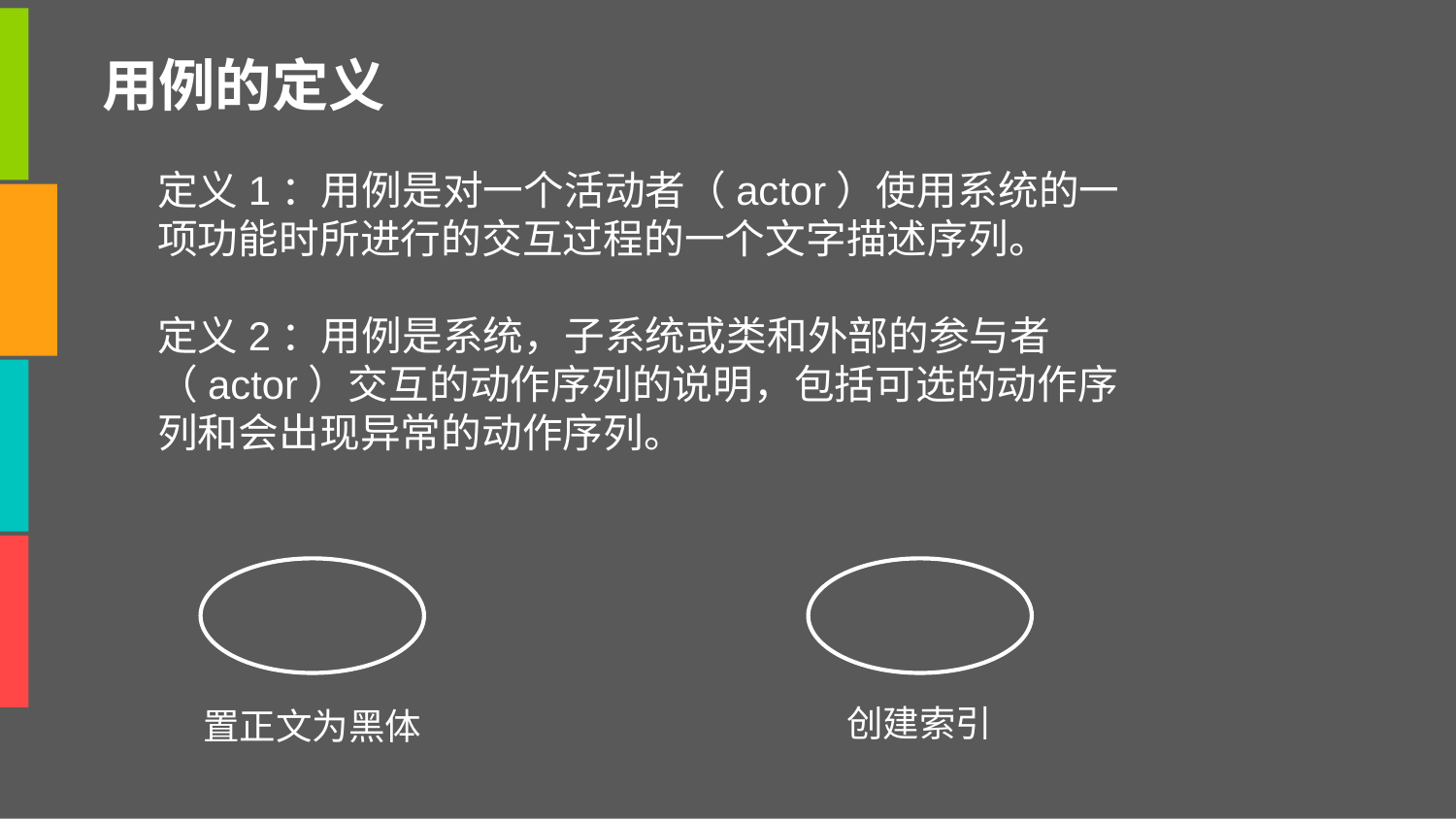

用例的定义
定义1：用例是对一个活动者（actor）使用系统的一项功能时所进行的交互过程的一个文字描述序列。

定义2：用例是系统，子系统或类和外部的参与者（actor）交互的动作序列的说明，包括可选的动作序列和会出现异常的动作序列。

创建索引
置正文为黑体